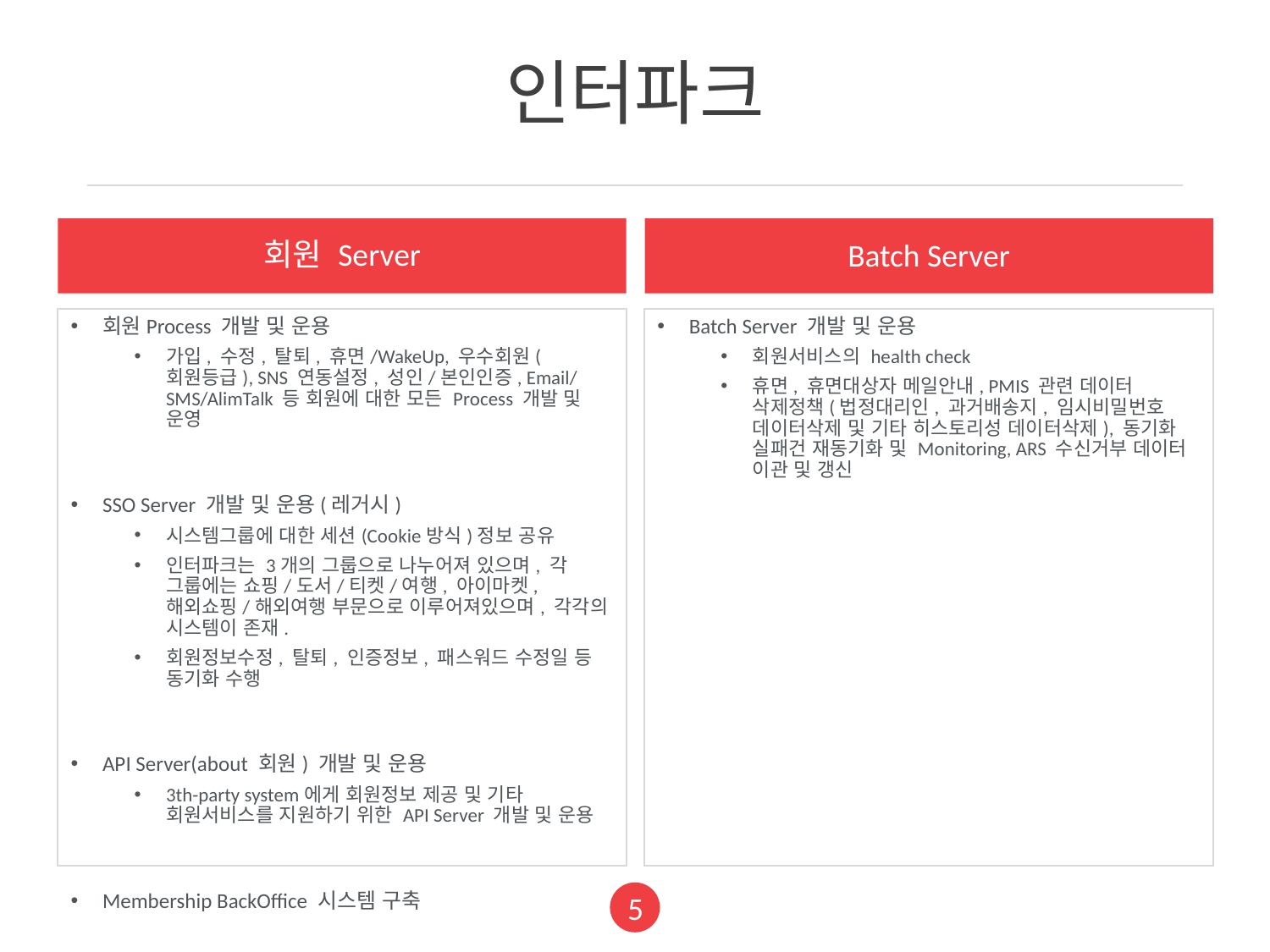

# 인터파크
회원 Server
Batch Server
회원Process 개발 및 운용
가입, 수정, 탈퇴, 휴면/WakeUp, 우수회원(회원등급), SNS 연동설정, 성인/본인인증, Email/SMS/AlimTalk 등 회원에 대한 모든 Process 개발 및 운영

SSO Server 개발 및 운용(레거시)
시스템그룹에 대한 세션(Cookie방식)정보 공유
인터파크는 3개의 그룹으로 나누어져 있으며, 각 그룹에는 쇼핑/도서/티켓/여행, 아이마켓, 해외쇼핑/해외여행 부문으로 이루어져있으며, 각각의 시스템이 존재.
회원정보수정, 탈퇴, 인증정보, 패스워드 수정일 등 동기화 수행

API Server(about 회원) 개발 및 운용
3th-party system에게 회원정보 제공 및 기타 회원서비스를 지원하기 위한 API Server 개발 및 운용

Membership BackOffice 시스템 구축
Batch Server 개발 및 운용
회원서비스의 health check
휴면, 휴면대상자 메일안내, PMIS 관련 데이터 삭제정책(법정대리인, 과거배송지, 임시비밀번호 데이터삭제 및 기타 히스토리성 데이터삭제), 동기화 실패건 재동기화 및 Monitoring, ARS 수신거부 데이터 이관 및 갱신
5